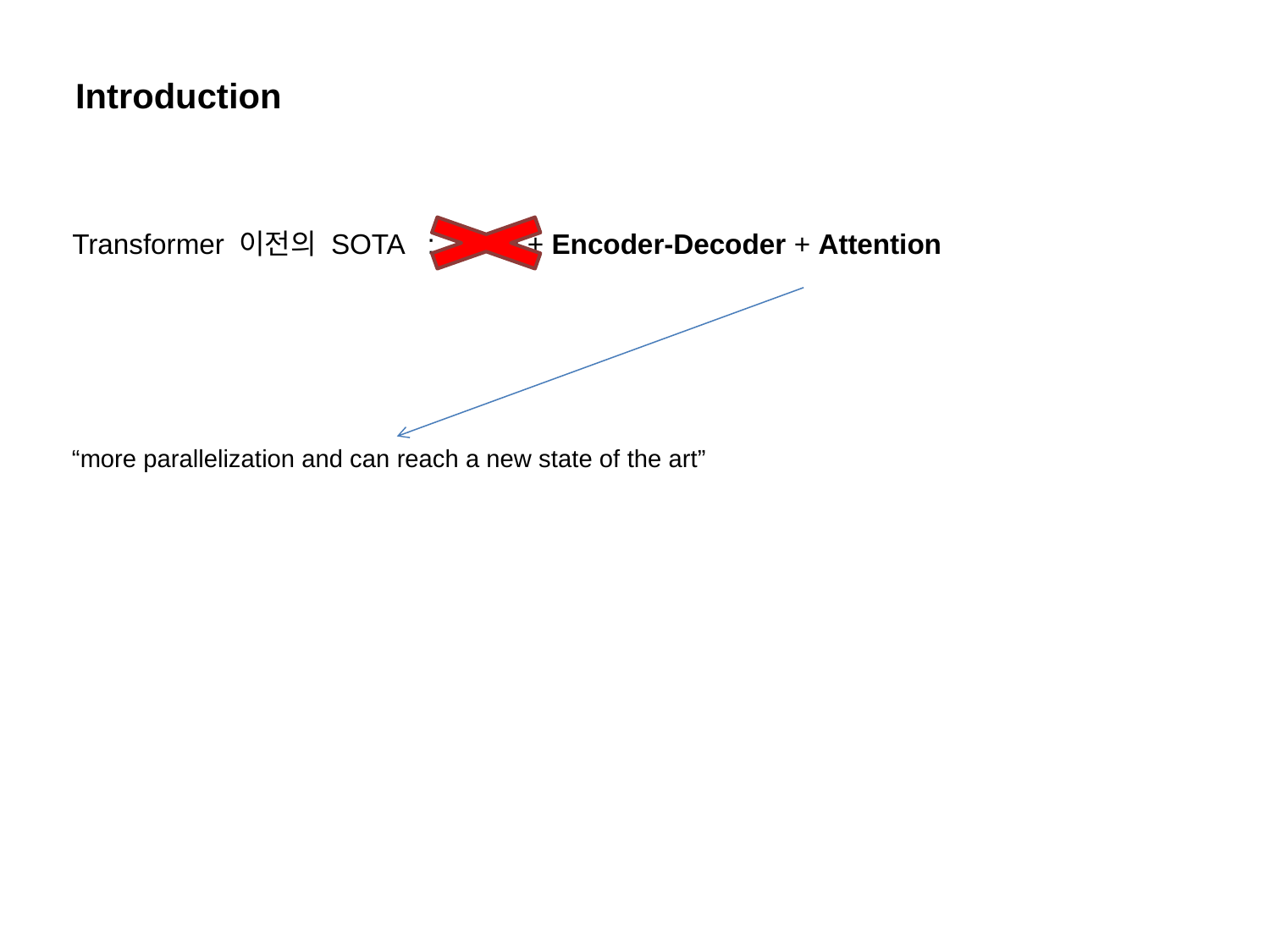

# Introduction
Transformer 이전의 SOTA   :   RNN + Encoder-Decoder + Attention

“more parallelization and can reach a new state of the art”